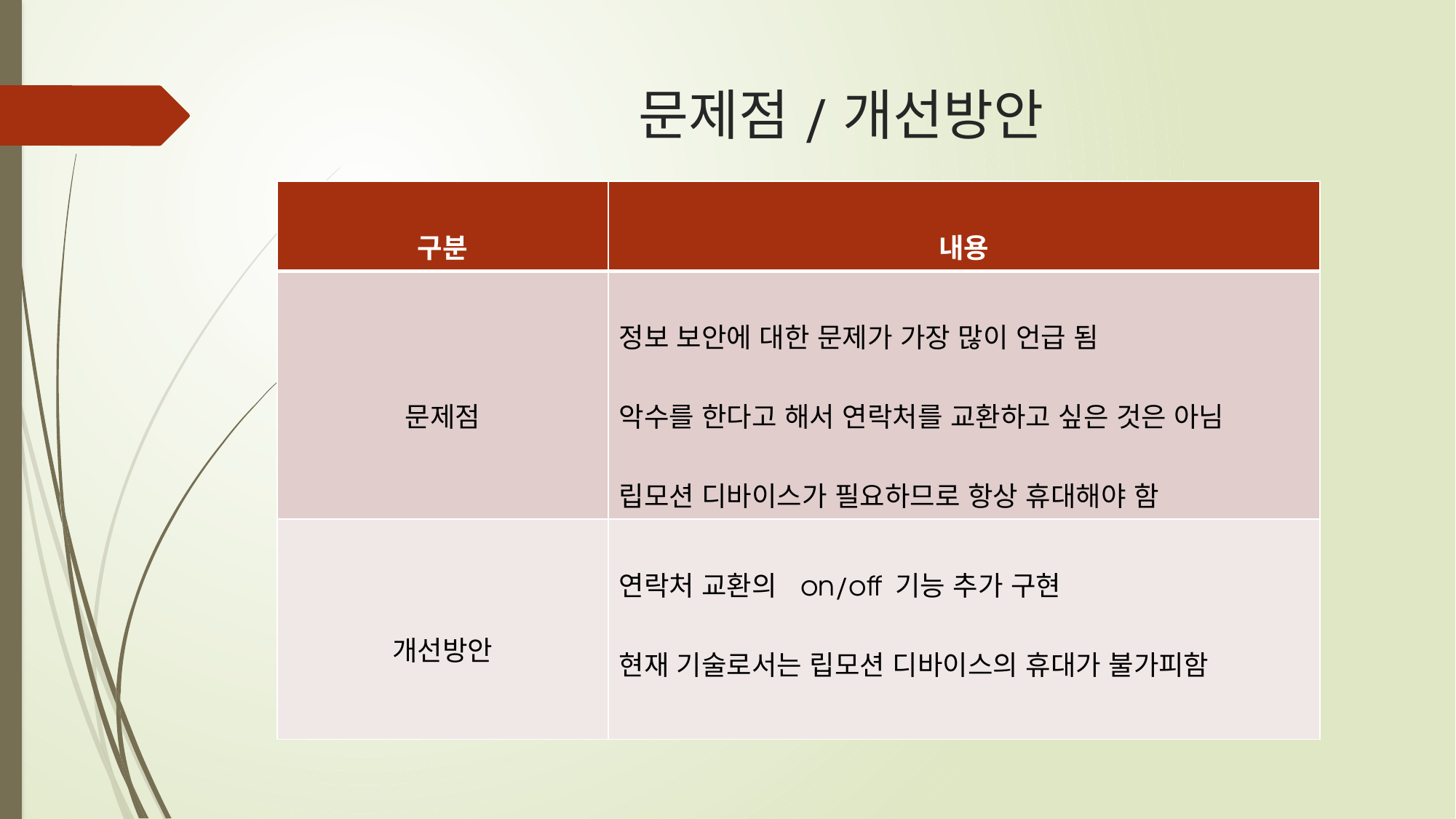

# 문제점/개선방안
| 구분 | 내용 |
| --- | --- |
| 문제점 | 정보 보안에 대한 문제가 가장 많이 언급 됨 악수를 한다고 해서 연락처를 교환하고 싶은 것은 아님 립모션 디바이스가 필요하므로 항상 휴대해야 함 |
| 개선방안 | 연락처 교환의 on/off 기능 추가 구현 현재 기술로서는 립모션 디바이스의 휴대가 불가피함 |